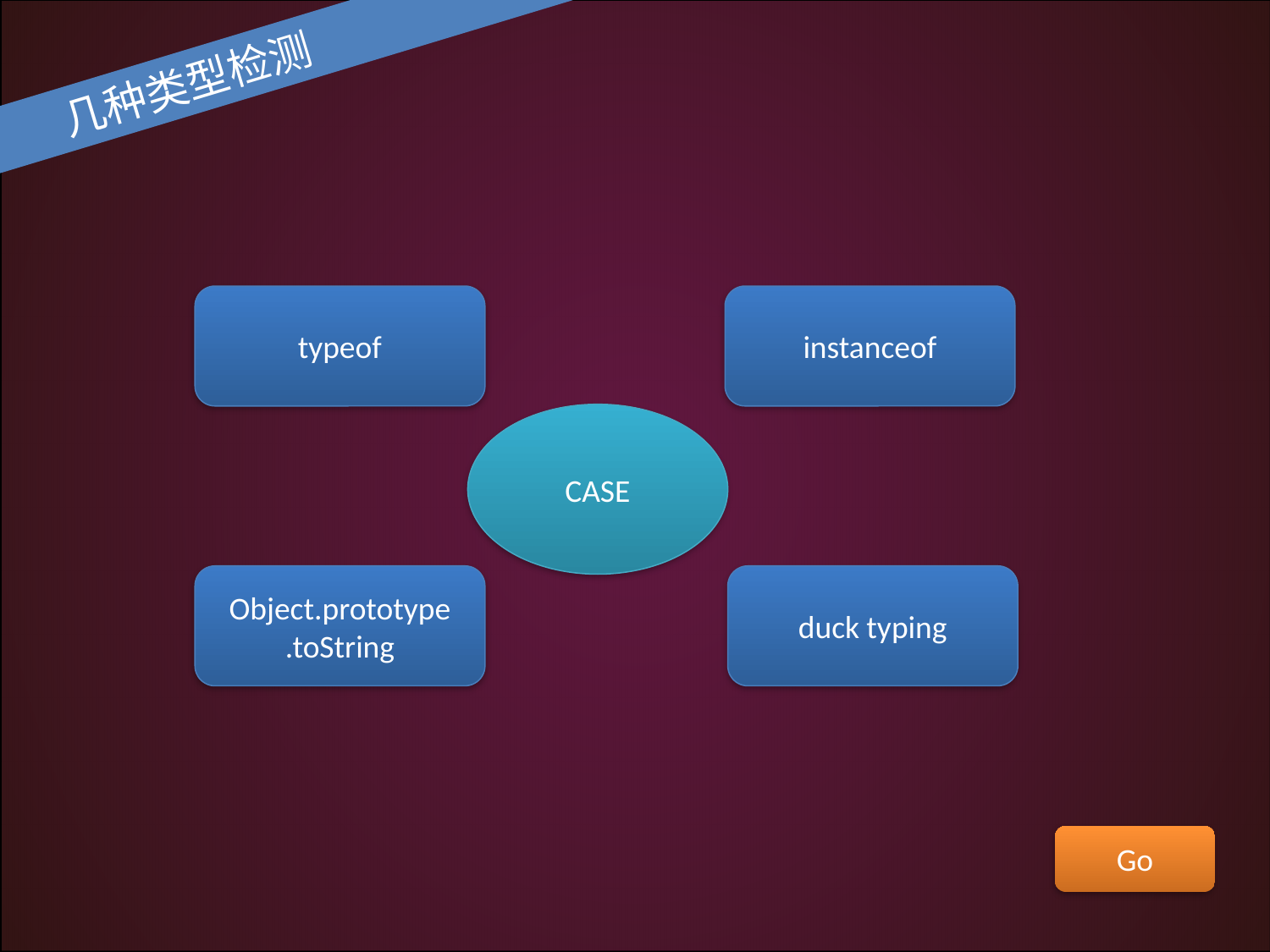

几种类型检测
typeof
instanceof
CASE
Object.prototype
.toString
duck typing
Go